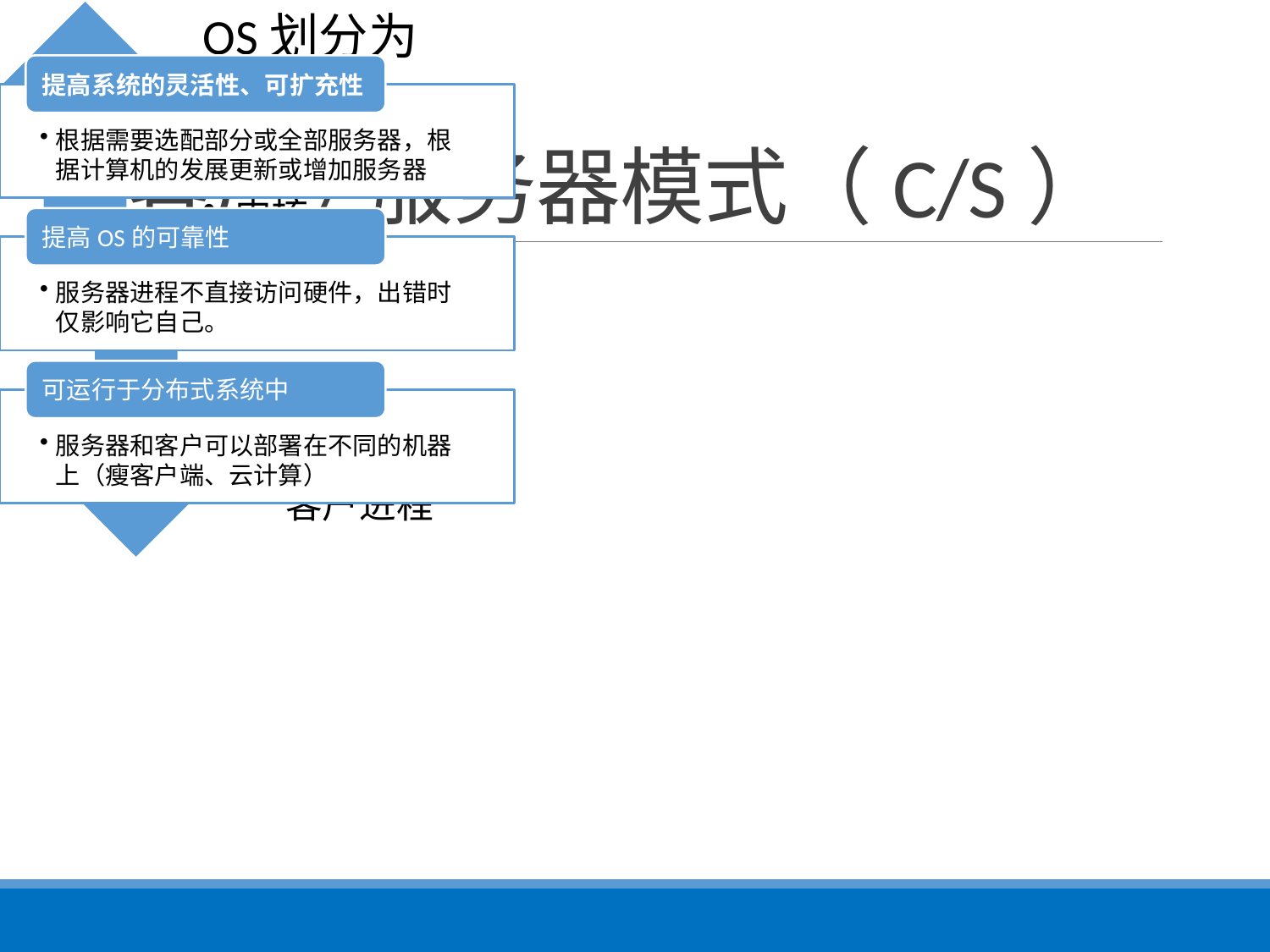

# 客户/服务器模式（C/S）
OS划分为两部分
服务器
内核
进程分为两种
服务器进程
客户进程
根据需要选配部分或全部服务器，根据计算机的发展更新或增加服务器
提高系统的灵活性、可扩充性
服务器进程不直接访问硬件，出错时仅影响它自己。
提高OS的可靠性
服务器和客户可以部署在不同的机器上（瘦客户端、云计算）
可运行于分布式系统中